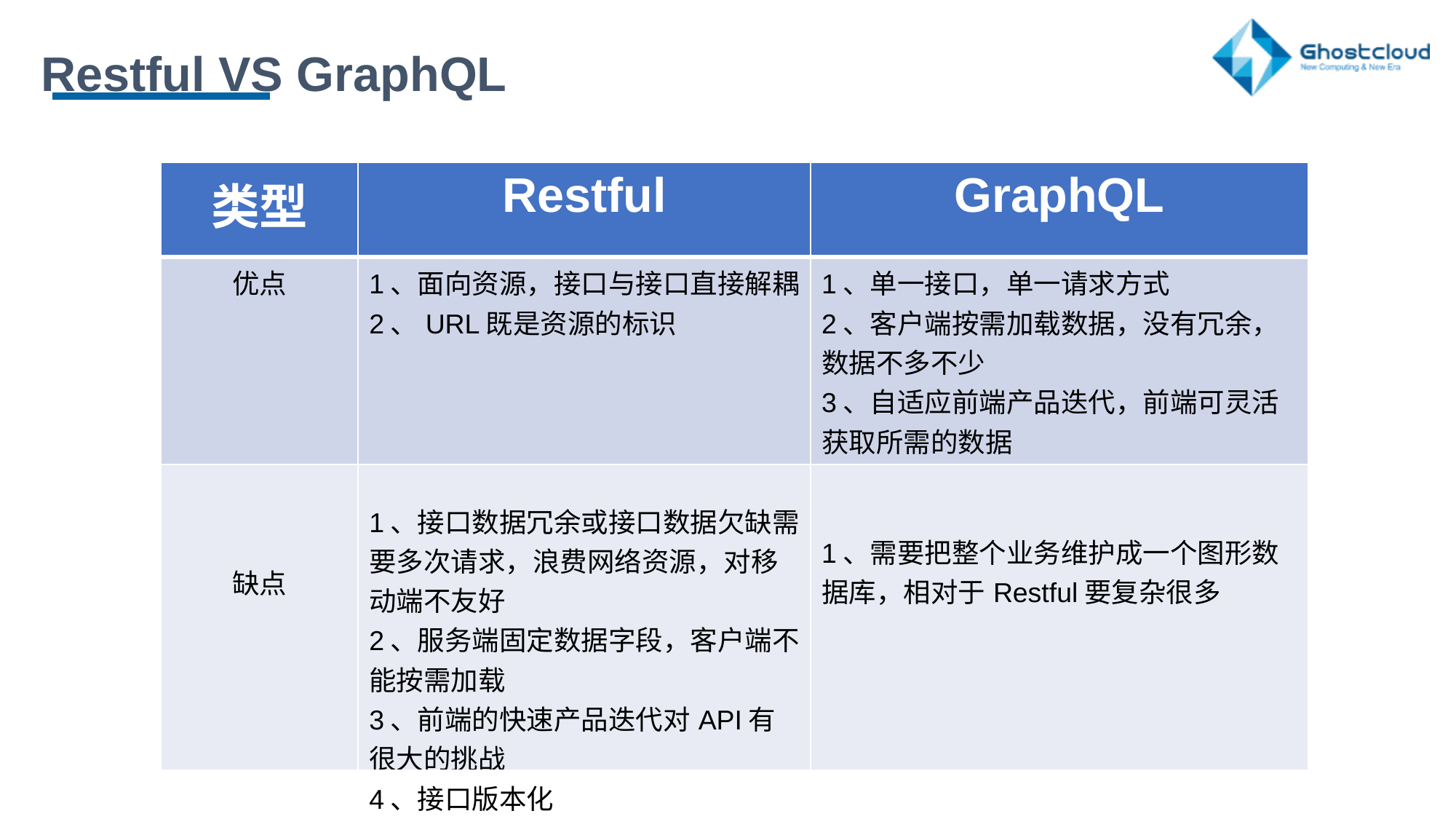

Restful VS GraphQL
| 类型 | Restful | GraphQL |
| --- | --- | --- |
| 优点 | 1、面向资源，接口与接口直接解耦 2、URL既是资源的标识 | 1、单一接口，单一请求方式 2、客户端按需加载数据，没有冗余，数据不多不少 3、自适应前端产品迭代，前端可灵活获取所需的数据 4、去版本化 |
| 缺点 | 1、接口数据冗余或接口数据欠缺需要多次请求，浪费网络资源，对移动端不友好 2、服务端固定数据字段，客户端不能按需加载 3、前端的快速产品迭代对API有很大的挑战 4、接口版本化 | 1、需要把整个业务维护成一个图形数据库，相对于Restful要复杂很多 |